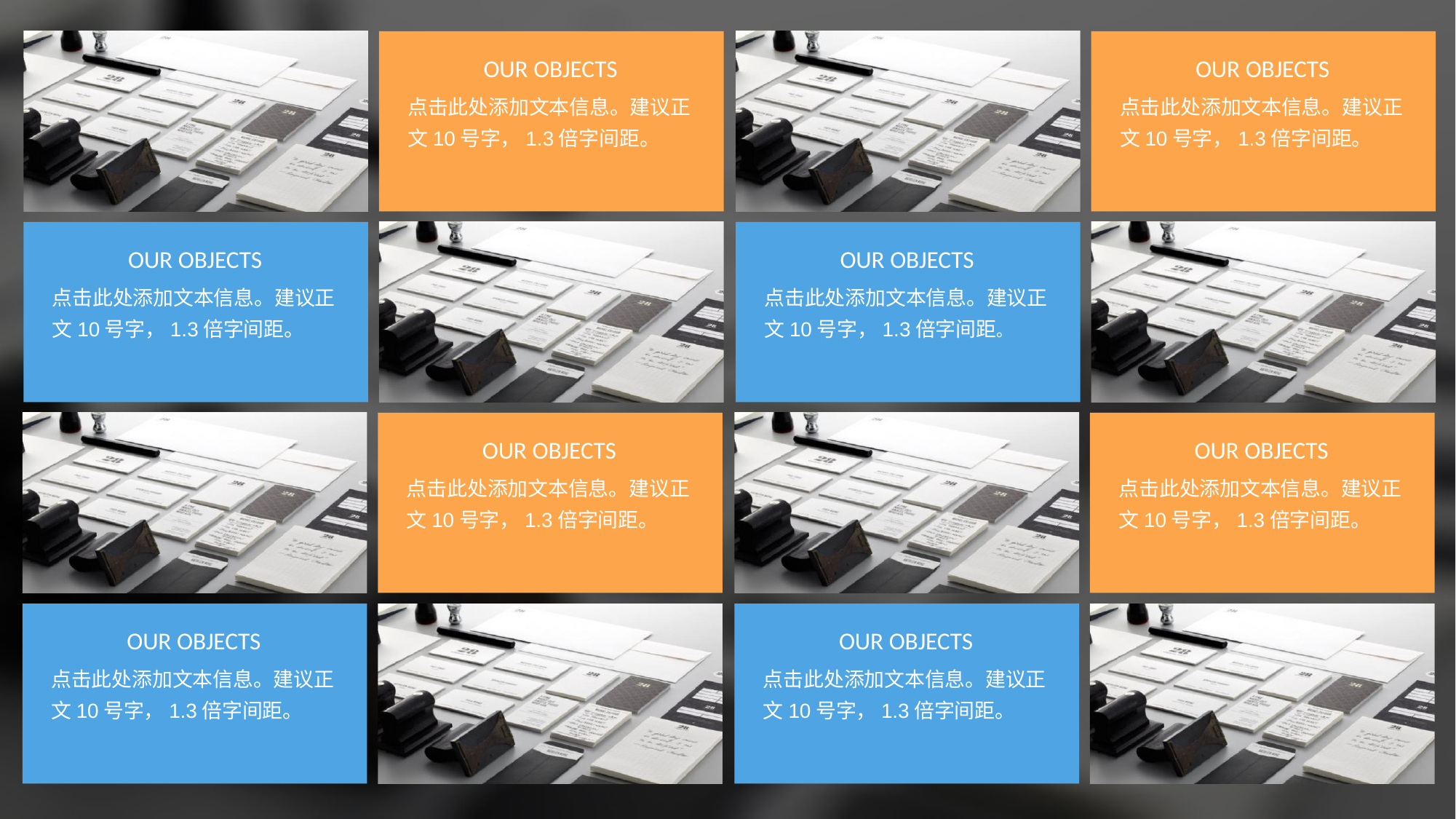

OUR OBJECTS
点击此处添加文本信息。建议正文10号字，1.3倍字间距。

OUR OBJECTS
点击此处添加文本信息。建议正文10号字，1.3倍字间距。

OUR OBJECTS
点击此处添加文本信息。建议正文10号字，1.3倍字间距。

OUR OBJECTS
点击此处添加文本信息。建议正文10号字，1.3倍字间距。

OUR OBJECTS
点击此处添加文本信息。建议正文10号字，1.3倍字间距。

OUR OBJECTS
点击此处添加文本信息。建议正文10号字，1.3倍字间距。

OUR OBJECTS
点击此处添加文本信息。建议正文10号字，1.3倍字间距。

OUR OBJECTS
点击此处添加文本信息。建议正文10号字，1.3倍字间距。